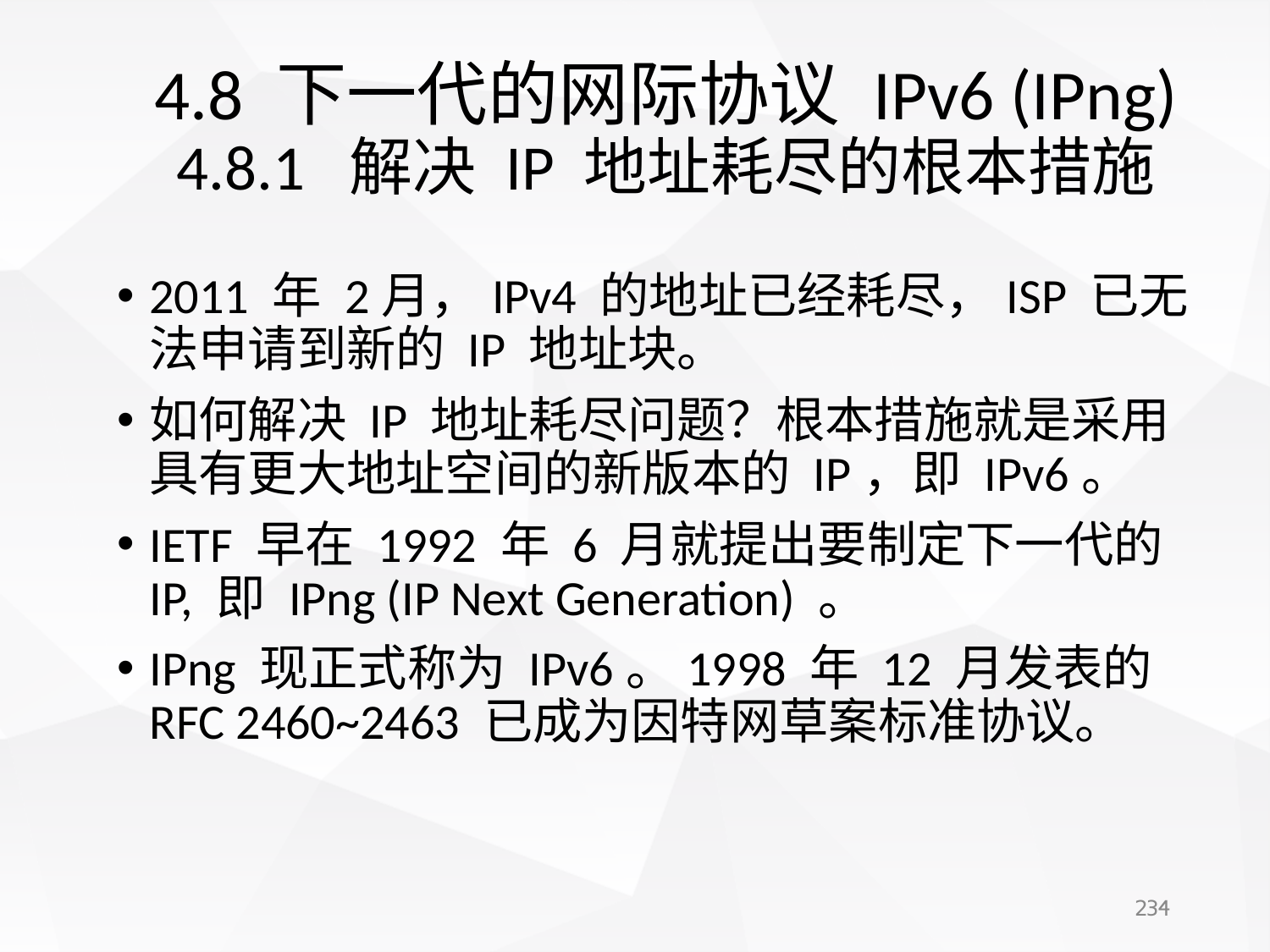

# 4.8 下一代的网际协议 IPv6 (IPng) 4.8.1  解决 IP 地址耗尽的根本措施
2011 年 2月，IPv4 的地址已经耗尽，ISP 已无法申请到新的 IP 地址块。
如何解决 IP 地址耗尽问题？根本措施就是采用具有更大地址空间的新版本的 IP，即 IPv6。
IETF 早在 1992 年 6 月就提出要制定下一代的IP, 即 IPng (IP Next Generation) 。
IPng 现正式称为 IPv6。1998 年 12 月发表的RFC 2460~2463 已成为因特网草案标准协议。
234